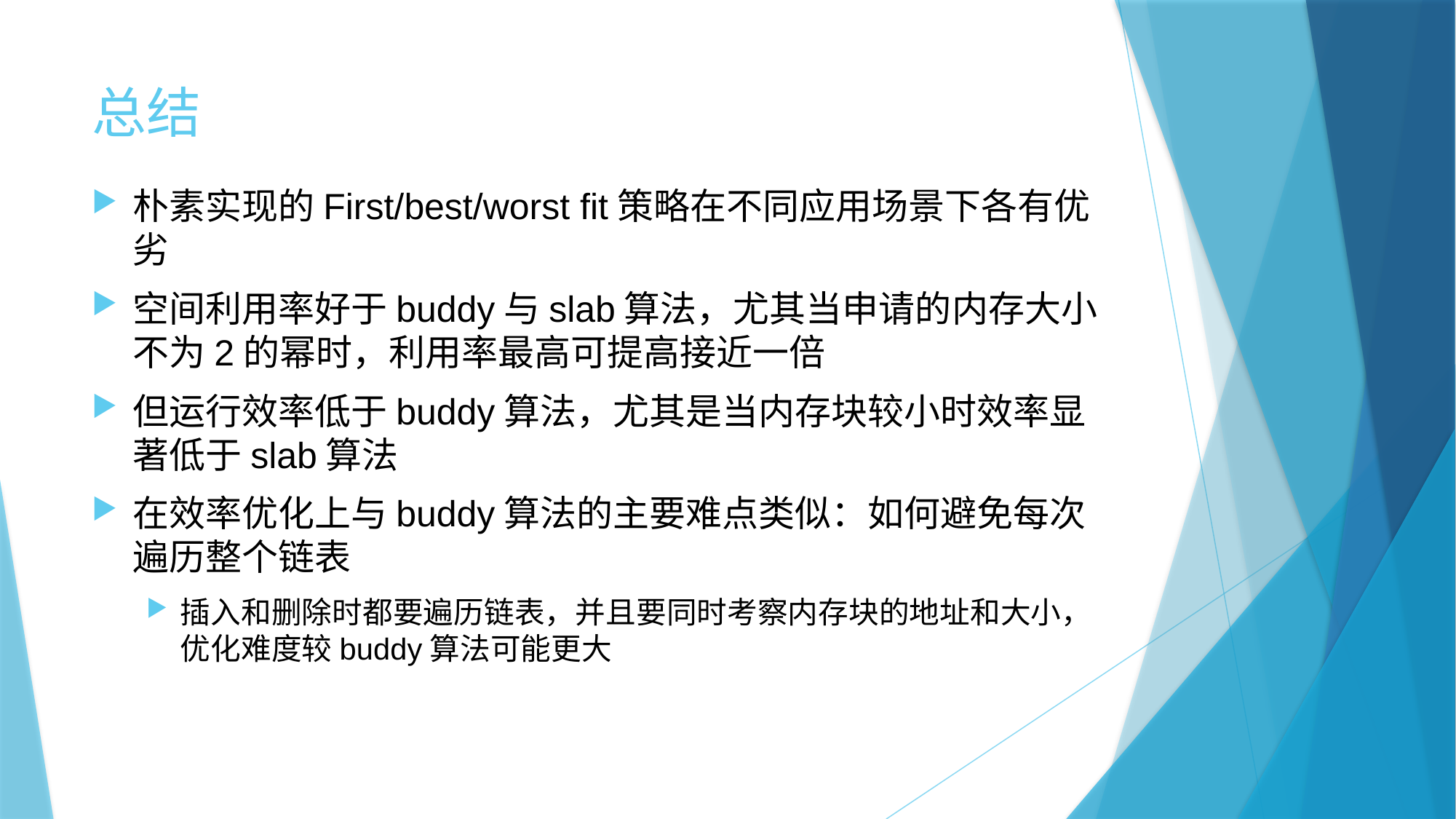

# 总结
朴素实现的First/best/worst fit策略在不同应用场景下各有优劣
空间利用率好于buddy与slab算法，尤其当申请的内存大小不为2的幂时，利用率最高可提高接近一倍
但运行效率低于buddy算法，尤其是当内存块较小时效率显著低于slab算法
在效率优化上与buddy算法的主要难点类似：如何避免每次遍历整个链表
插入和删除时都要遍历链表，并且要同时考察内存块的地址和大小，优化难度较buddy算法可能更大